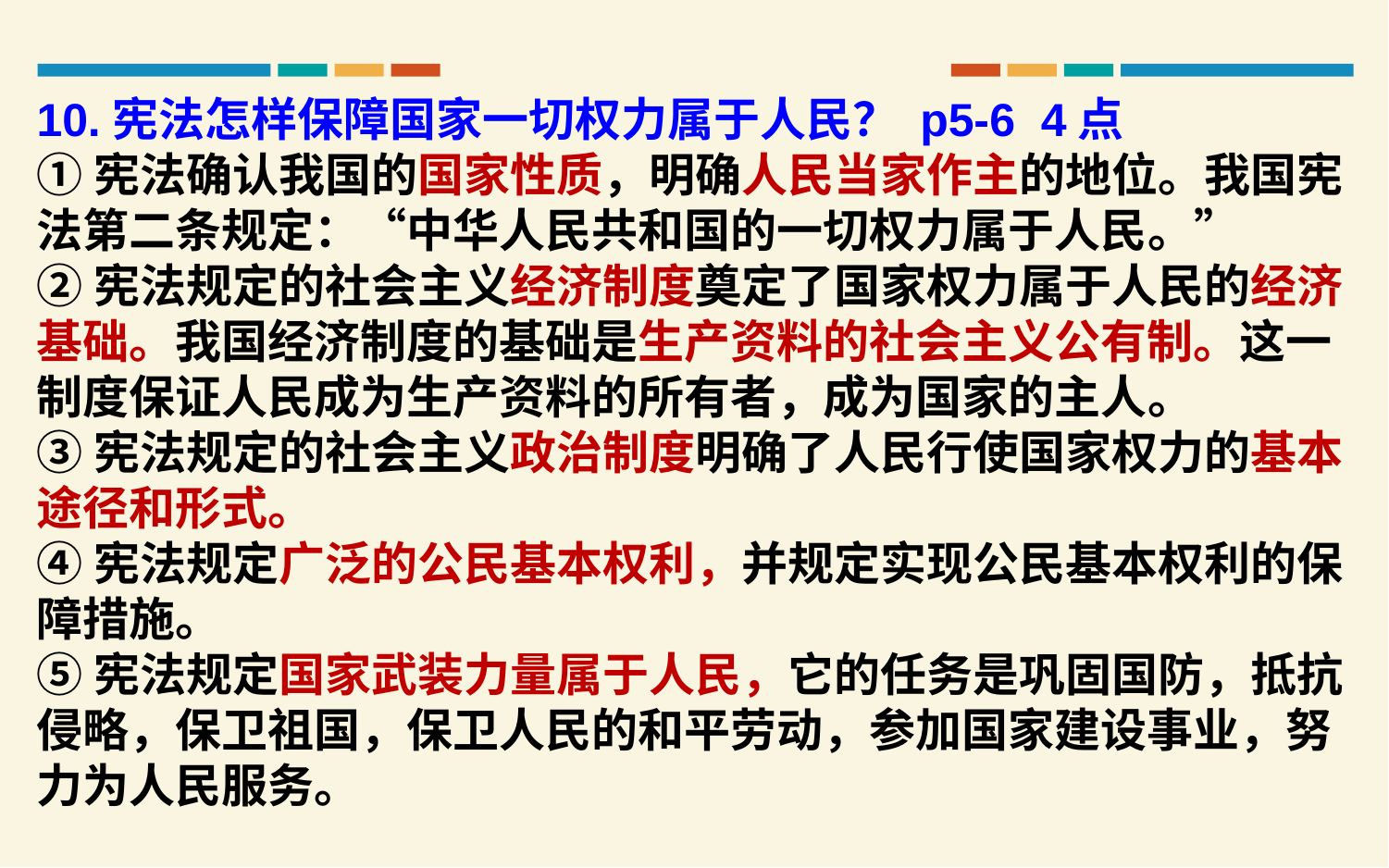

10.宪法怎样保障国家一切权力属于人民？ p5-6  4点
①宪法确认我国的国家性质，明确人民当家作主的地位。我国宪法第二条规定：“中华人民共和国的一切权力属于人民。”
②宪法规定的社会主义经济制度奠定了国家权力属于人民的经济基础。我国经济制度的基础是生产资料的社会主义公有制。这一制度保证人民成为生产资料的所有者，成为国家的主人。
③宪法规定的社会主义政治制度明确了人民行使国家权力的基本途径和形式。
④宪法规定广泛的公民基本权利，并规定实现公民基本权利的保障措施。
⑤宪法规定国家武装力量属于人民，它的任务是巩固国防，抵抗侵略，保卫祖国，保卫人民的和平劳动，参加国家建设事业，努力为人民服务。